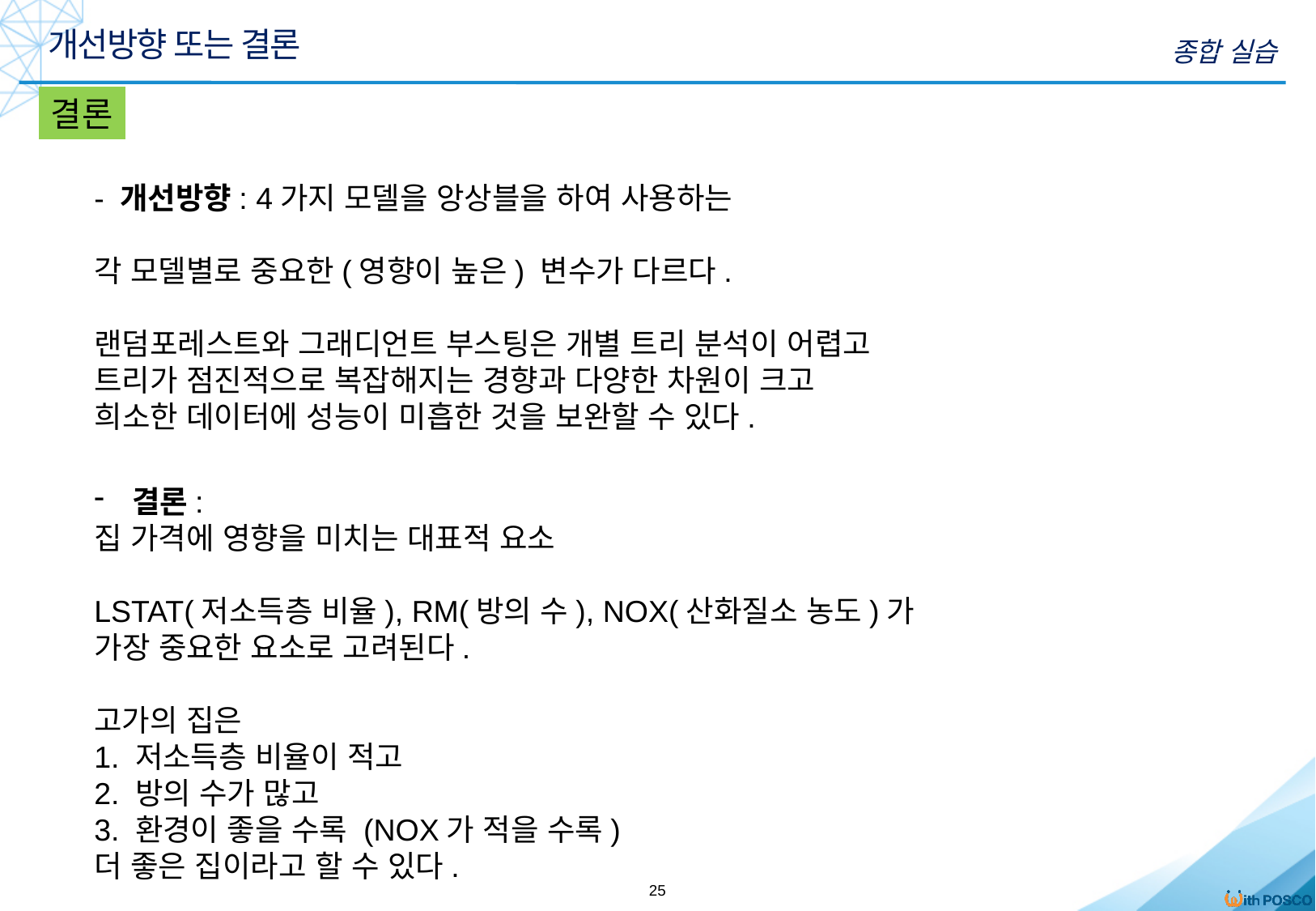

개선방향 또는 결론
종합 실습
결론
- 개선방향: 4가지 모델을 앙상블을 하여 사용하는

각 모델별로 중요한(영향이 높은) 변수가 다르다.

랜덤포레스트와 그래디언트 부스팅은 개별 트리 분석이 어렵고
트리가 점진적으로 복잡해지는 경향과 다양한 차원이 크고
희소한 데이터에 성능이 미흡한 것을 보완할 수 있다.
결론:
집 가격에 영향을 미치는 대표적 요소

LSTAT(저소득층 비율), RM(방의 수), NOX(산화질소 농도)가
가장 중요한 요소로 고려된다.

고가의 집은
1. 저소득층 비율이 적고
2. 방의 수가 많고
3. 환경이 좋을 수록 (NOX가 적을 수록)
더 좋은 집이라고 할 수 있다.